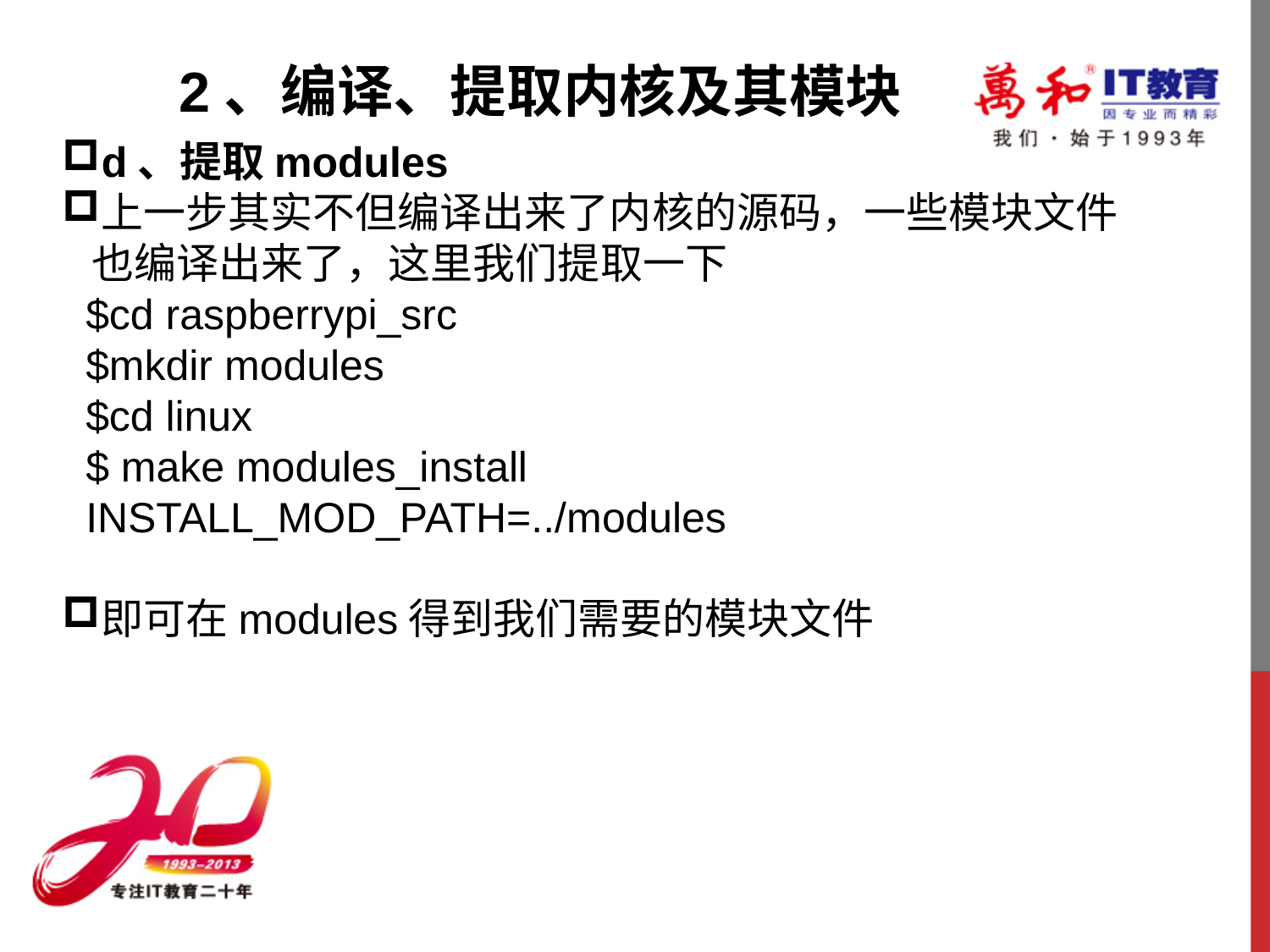

2、编译、提取内核及其模块
d、提取modules
上一步其实不但编译出来了内核的源码，一些模块文件也编译出来了，这里我们提取一下
  $cd raspberrypi_src
  $mkdir modules
  $cd linux
  $ make modules_install
  INSTALL_MOD_PATH=../modules
即可在modules得到我们需要的模块文件